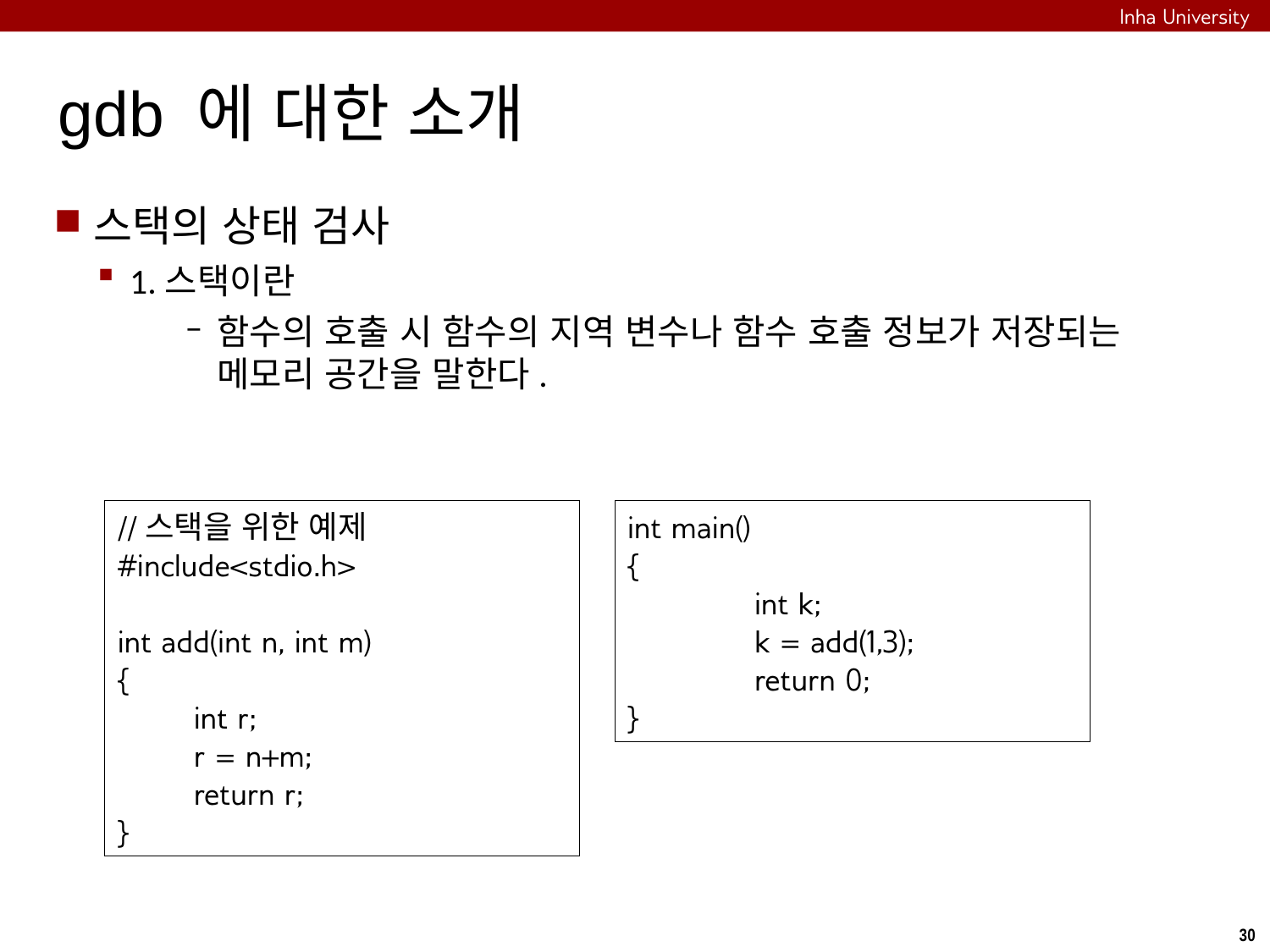

Inha University
# gdb 에 대한 소개
스택의 상태 검사
1.스택이란
함수의 호출 시 함수의 지역 변수나 함수 호출 정보가 저장되는 메모리 공간을 말한다.

//스택을 위한 예제
#include<stdio.h>

int add(int n, int m)
{
        int r;
        r = n+m;
        return r;
}
int main()
{
	int k;
	k = add(1,3);
	return 0;
}